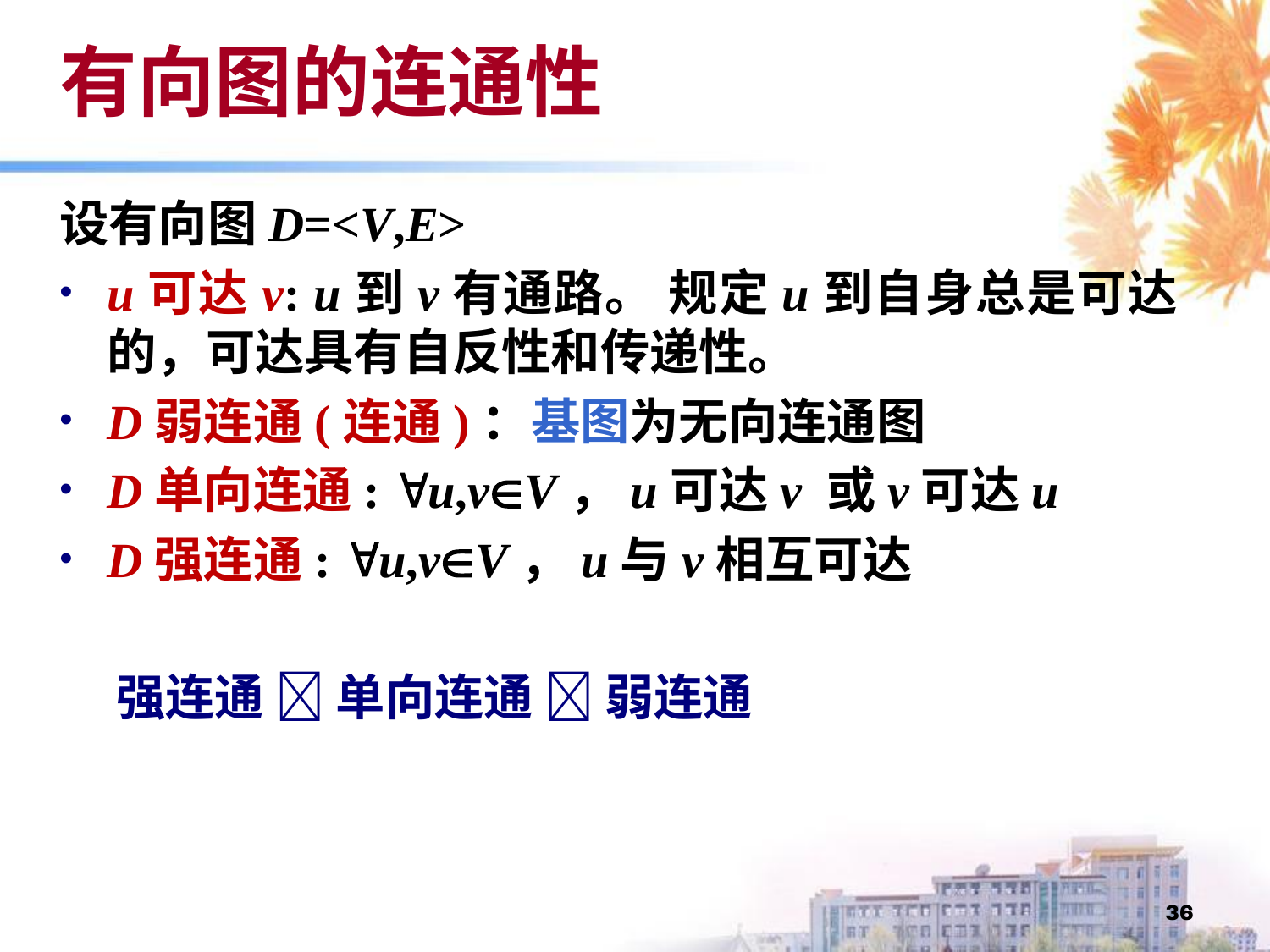

# 有向图的连通性
设有向图D=<V,E>
u可达v: u到v有通路。 规定u到自身总是可达的，可达具有自反性和传递性。
D弱连通(连通)：基图为无向连通图
D单向连通: ∀u,v∈V，u可达v 或v可达u
D强连通: ∀u,v∈V，u与v相互可达

    强连通 ⇒ 单向连通 ⇒ 弱连通
36